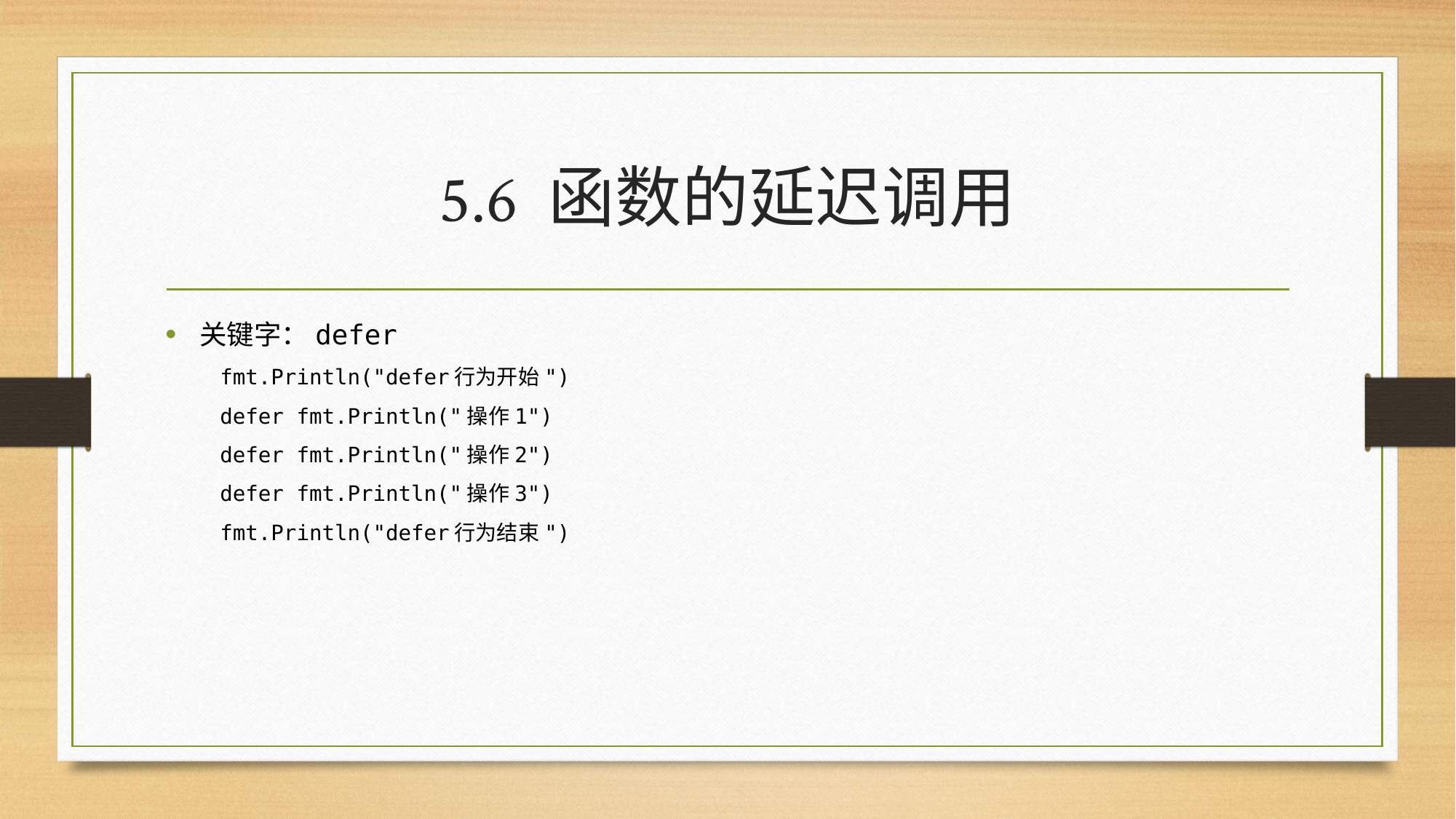

# 5.6 函数的延迟调用
关键字：defer
fmt.Println("defer行为开始")
defer fmt.Println("操作1")
defer fmt.Println("操作2")
defer fmt.Println("操作3")
fmt.Println("defer行为结束")